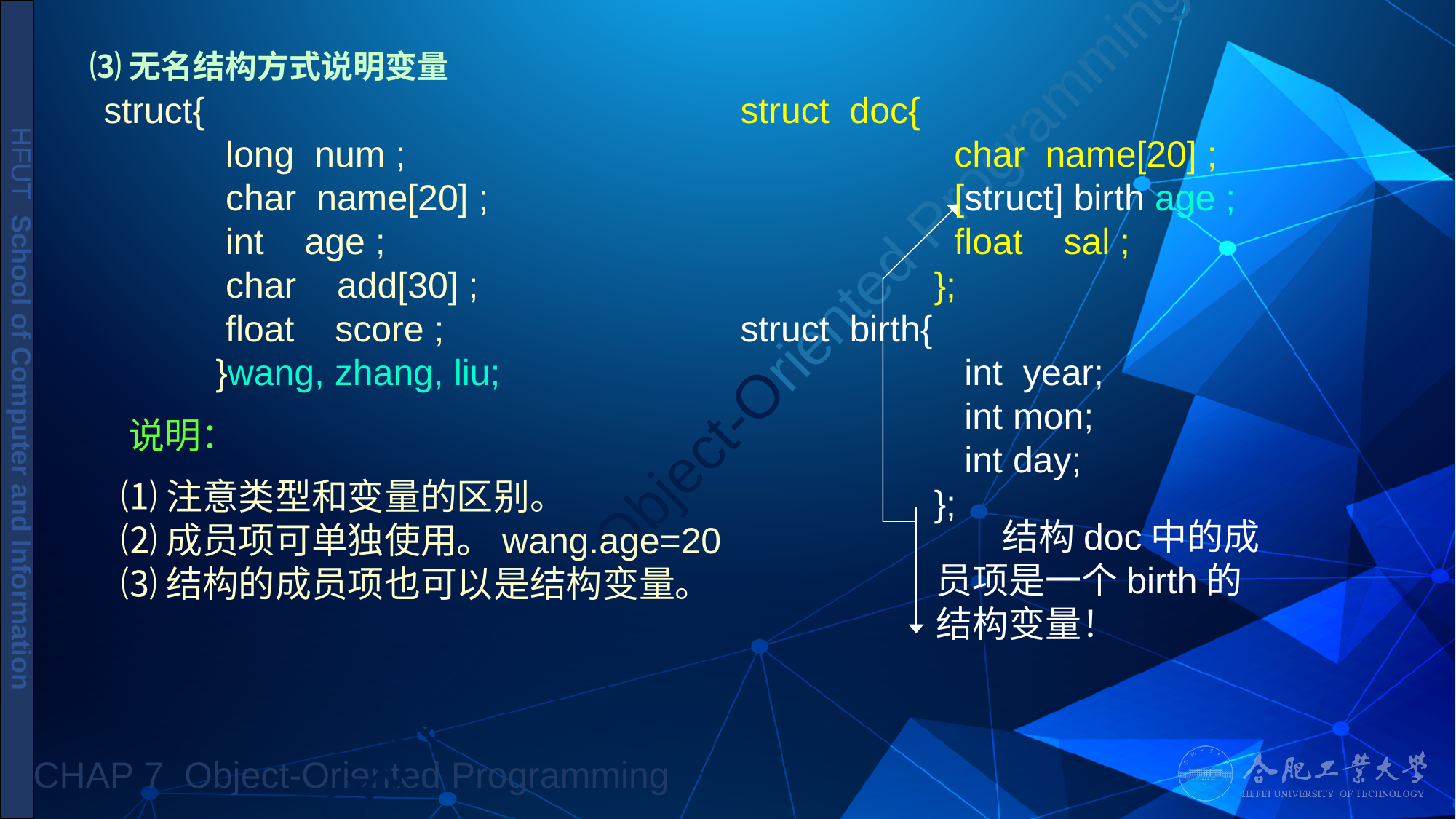

# ⑶无名结构方式说明变量
struct{
            long  num ;
            char  name[20] ;
            int    age ;
            char    add[30] ;
            float    score ;
           }wang, zhang, liu;
struct  doc{
                     char  name[20] ;
                     [struct] birth age ;
                     float    sal ;
                   };
struct  birth{
                      int  year;
                      int mon;
                      int day;
                   };
说明：
⑴注意类型和变量的区别。
⑵成员项可单独使用。wang.age=20
⑶结构的成员项也可以是结构变量。
       结构doc中的成员项是一个birth的结构变量！